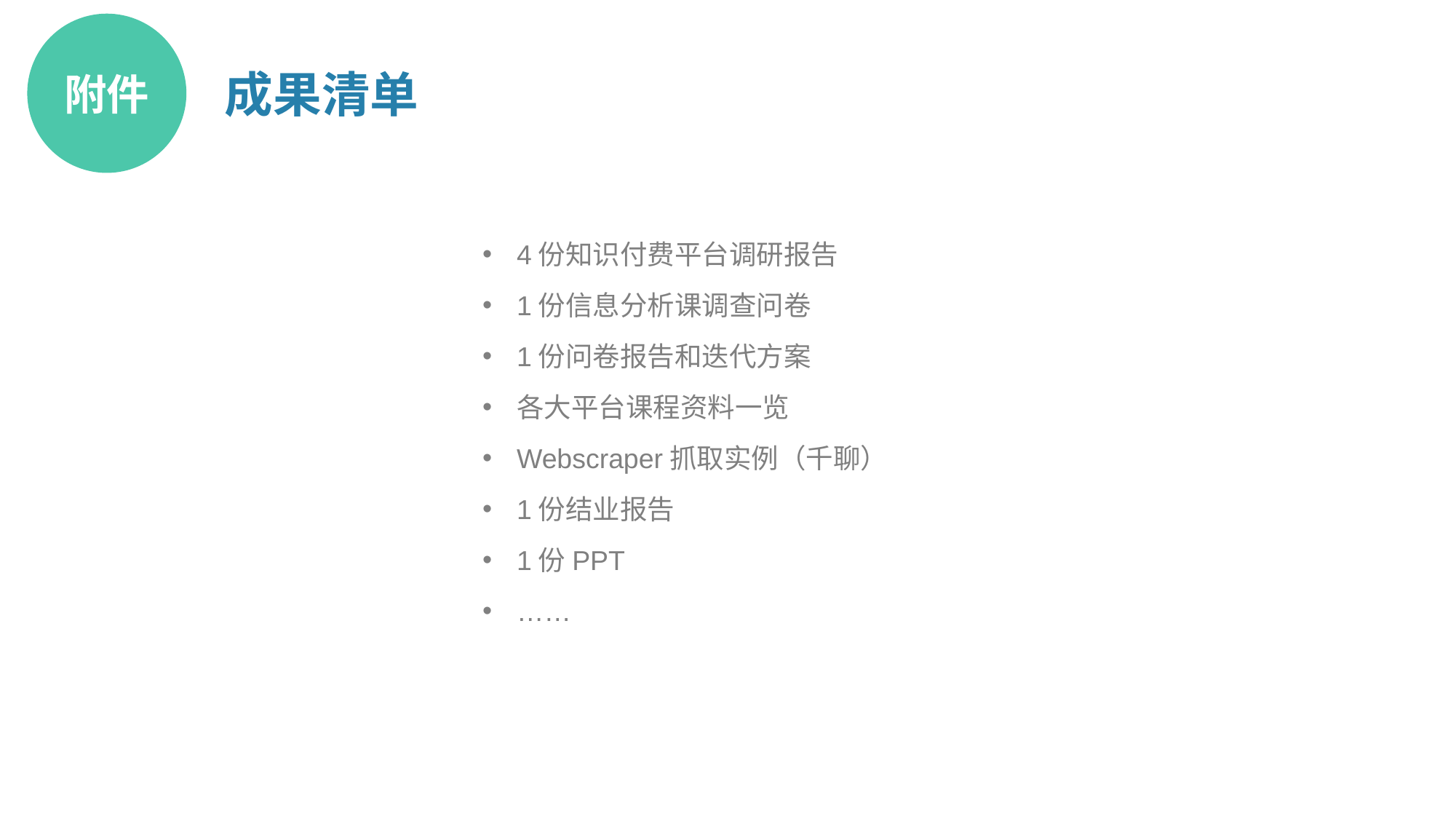

附件
成果清单
4份知识付费平台调研报告
1份信息分析课调查问卷
1份问卷报告和迭代方案
各大平台课程资料一览
Webscraper抓取实例（千聊）
1份结业报告
1份PPT
……